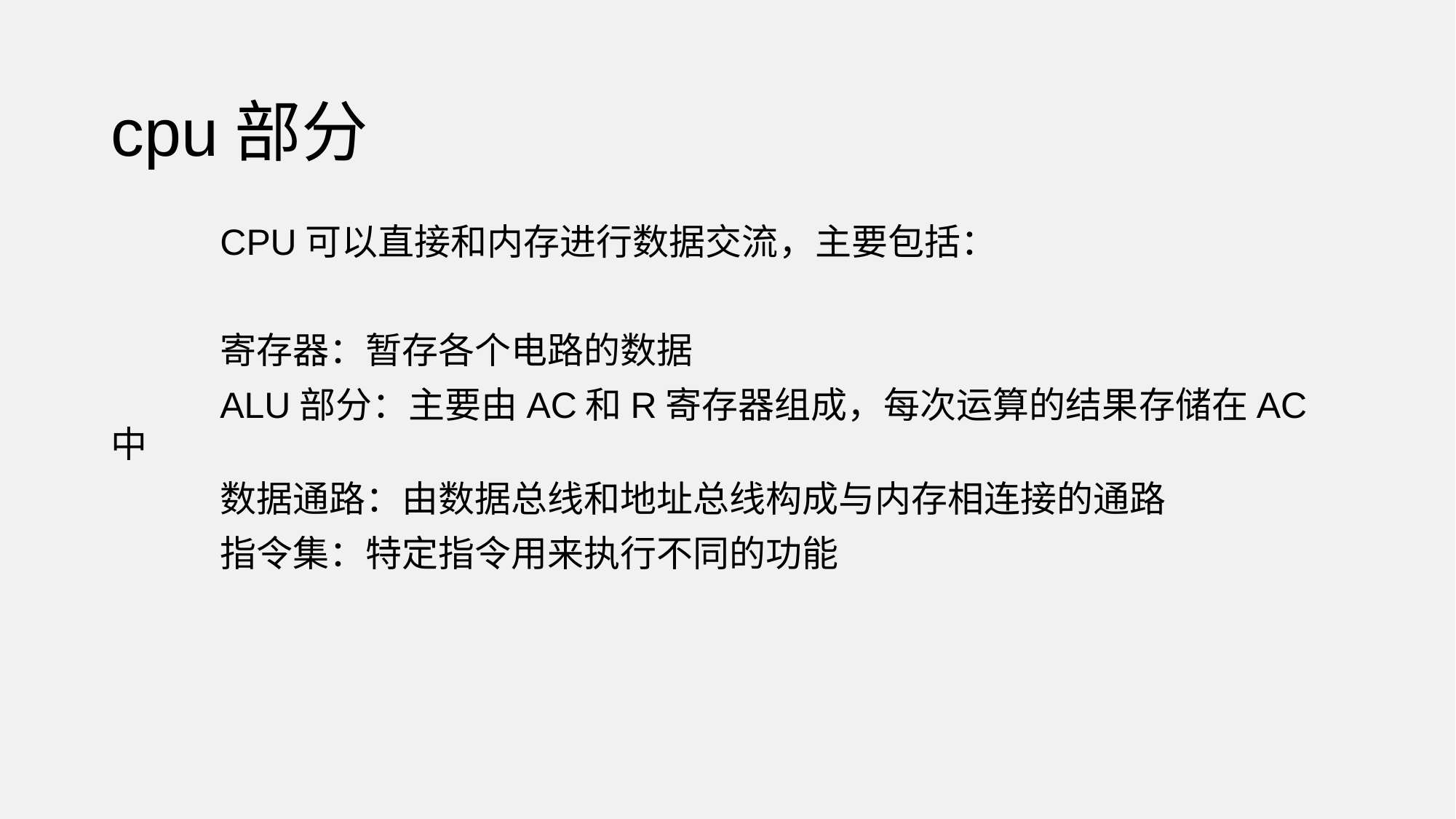

# cpu部分
	CPU可以直接和内存进行数据交流，主要包括：

	寄存器：暂存各个电路的数据
	ALU部分：主要由AC和R寄存器组成，每次运算的结果存储在AC中
	数据通路：由数据总线和地址总线构成与内存相连接的通路
	指令集：特定指令用来执行不同的功能